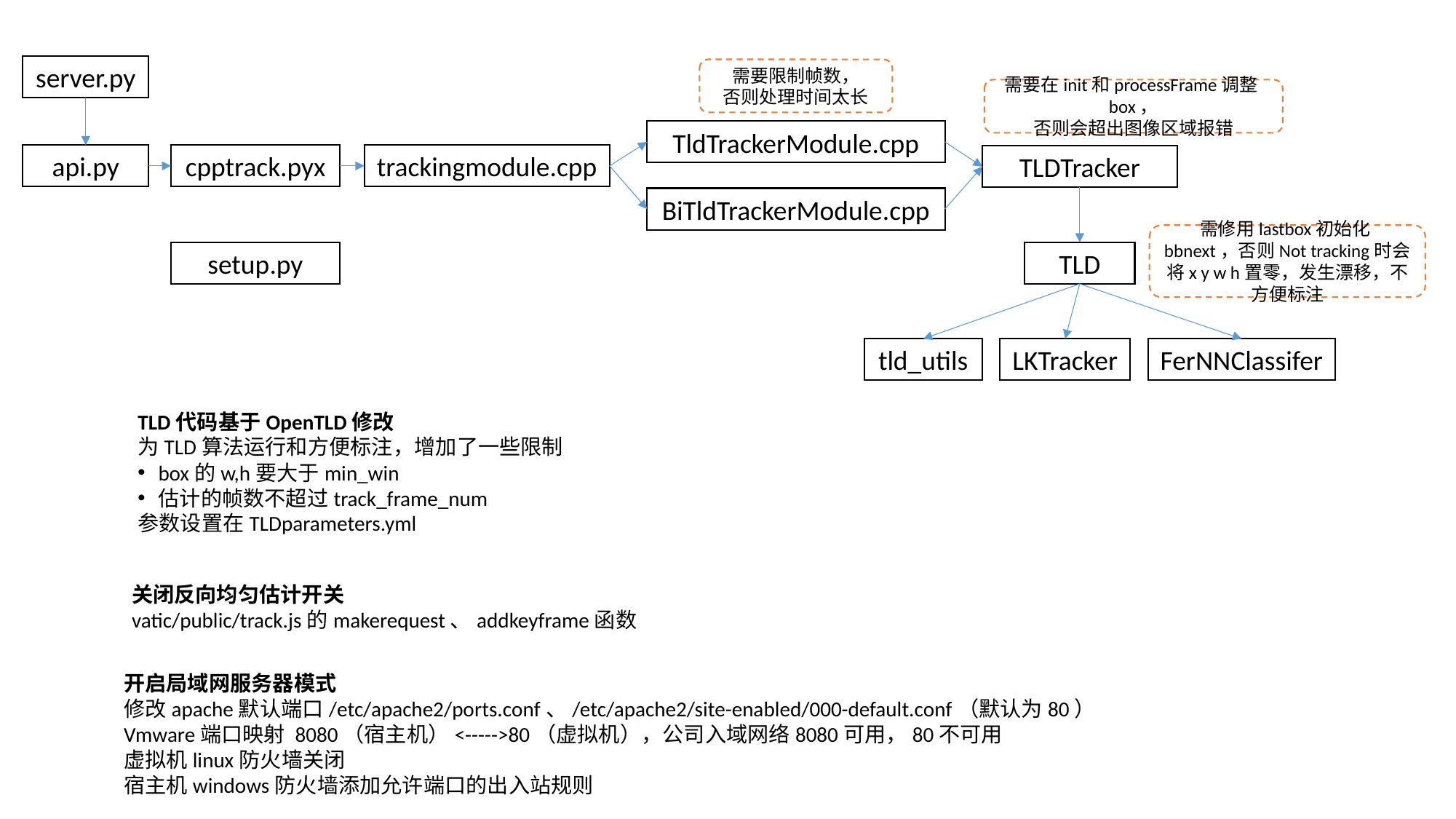

server.py
需要限制帧数，
否则处理时间太长
需要在init和processFrame调整box，
否则会超出图像区域报错
TldTrackerModule.cpp
trackingmodule.cpp
api.py
cpptrack.pyx
TLDTracker
BiTldTrackerModule.cpp
需修用lastbox初始化bbnext，否则Not tracking时会将x y w h置零，发生漂移，不方便标注
TLD
setup.py
tld_utils
LKTracker
FerNNClassifer
TLD代码基于OpenTLD修改
为TLD算法运行和方便标注，增加了一些限制
box的w,h要大于min_win
估计的帧数不超过track_frame_num
参数设置在TLDparameters.yml
关闭反向均匀估计开关
vatic/public/track.js的makerequest、addkeyframe函数
开启局域网服务器模式
修改apache默认端口/etc/apache2/ports.conf、/etc/apache2/site-enabled/000-default.conf（默认为80）
Vmware端口映射 8080（宿主机）<----->80（虚拟机），公司入域网络8080可用，80不可用
虚拟机linux防火墙关闭
宿主机windows防火墙添加允许端口的出入站规则